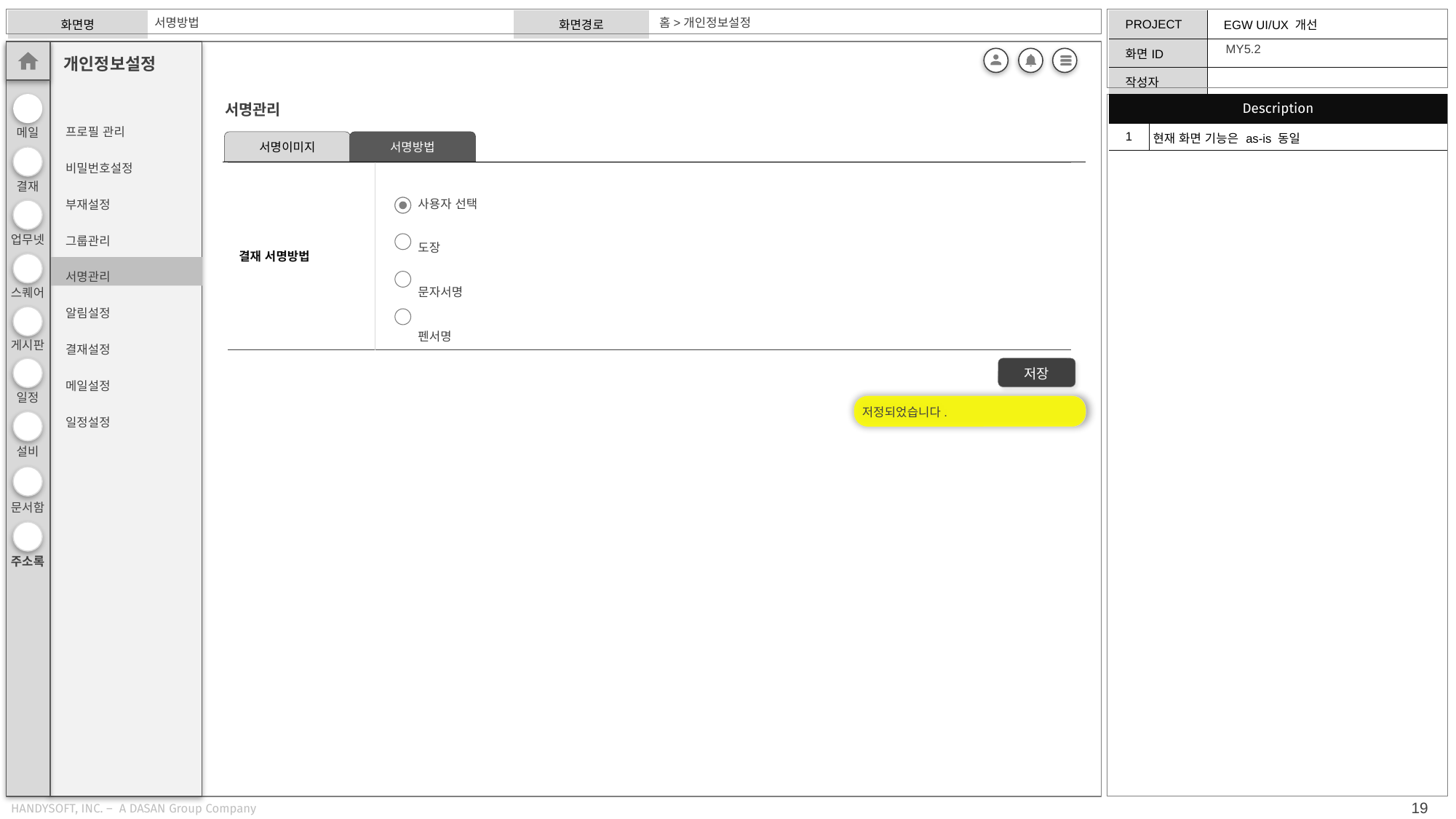

서명방법
홈>개인정보설정
MY5.2
| Description |  |
| --- | --- |
| 1 | 현재 화면 기능은 as-is 동일 |
프로필 관리
비밀번호설정
부재설정
그룹관리
서명관리
알림설정
결재설정
메일설정
일정설정
서명관리
서명이미지
서명방법
| 결재 서명방법 | 사용자 선택 도장 문자서명 펜서명 |
| --- | --- |

저장
저정되었습니다.